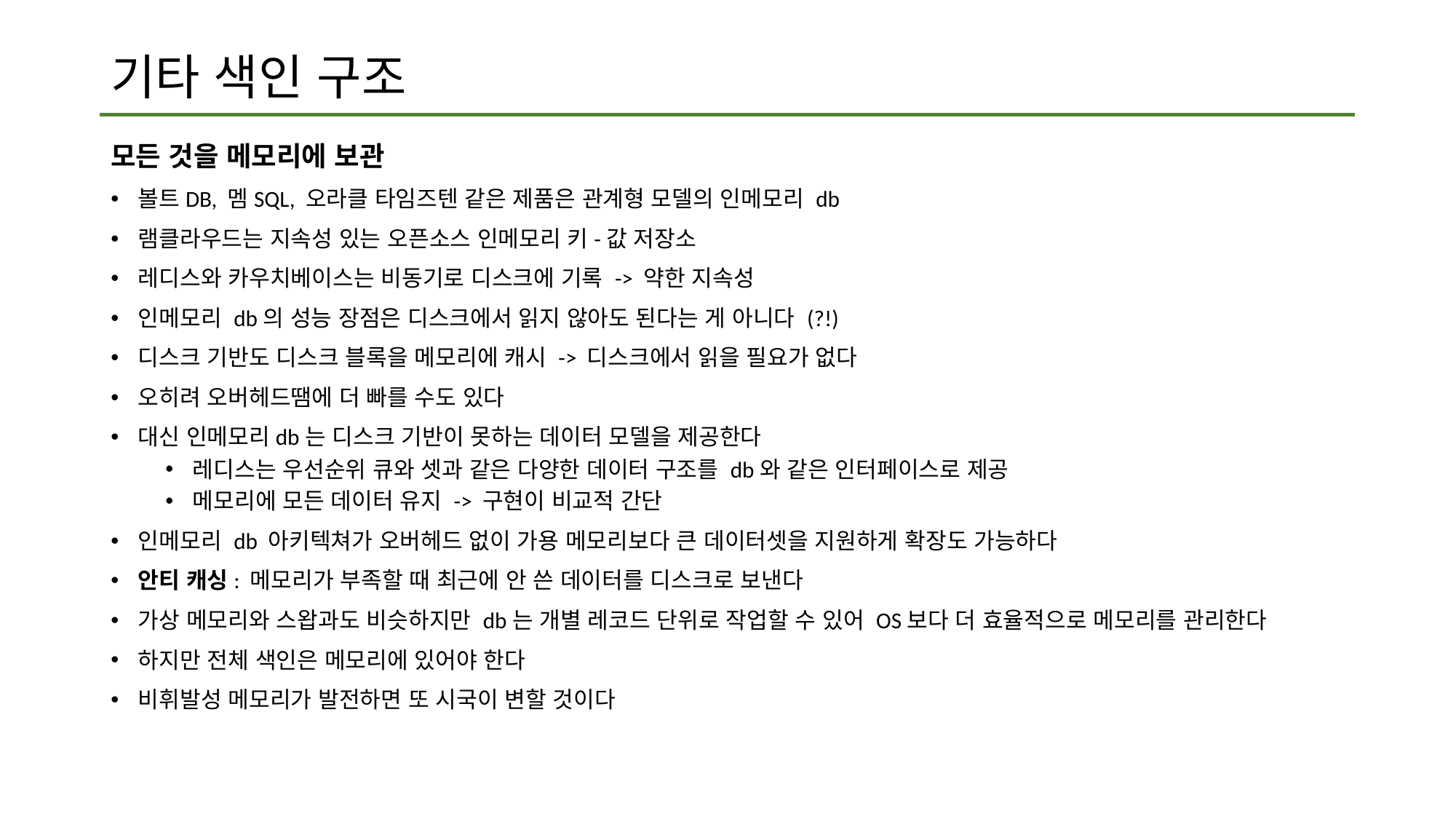

# 기타 색인 구조
모든 것을 메모리에 보관
볼트DB, 멤SQL, 오라클 타임즈텐 같은 제품은 관계형 모델의 인메모리 db
램클라우드는 지속성 있는 오픈소스 인메모리 키-값 저장소
레디스와 카우치베이스는 비동기로 디스크에 기록 -> 약한 지속성
인메모리 db의 성능 장점은 디스크에서 읽지 않아도 된다는 게 아니다 (?!)
디스크 기반도 디스크 블록을 메모리에 캐시 -> 디스크에서 읽을 필요가 없다
오히려 오버헤드땜에 더 빠를 수도 있다
대신 인메모리db는 디스크 기반이 못하는 데이터 모델을 제공한다
레디스는 우선순위 큐와 셋과 같은 다양한 데이터 구조를 db와 같은 인터페이스로 제공
메모리에 모든 데이터 유지 -> 구현이 비교적 간단
인메모리 db 아키텍쳐가 오버헤드 없이 가용 메모리보다 큰 데이터셋을 지원하게 확장도 가능하다
안티 캐싱: 메모리가 부족할 때 최근에 안 쓴 데이터를 디스크로 보낸다
가상 메모리와 스왑과도 비슷하지만 db는 개별 레코드 단위로 작업할 수 있어 OS보다 더 효율적으로 메모리를 관리한다
하지만 전체 색인은 메모리에 있어야 한다
비휘발성 메모리가 발전하면 또 시국이 변할 것이다